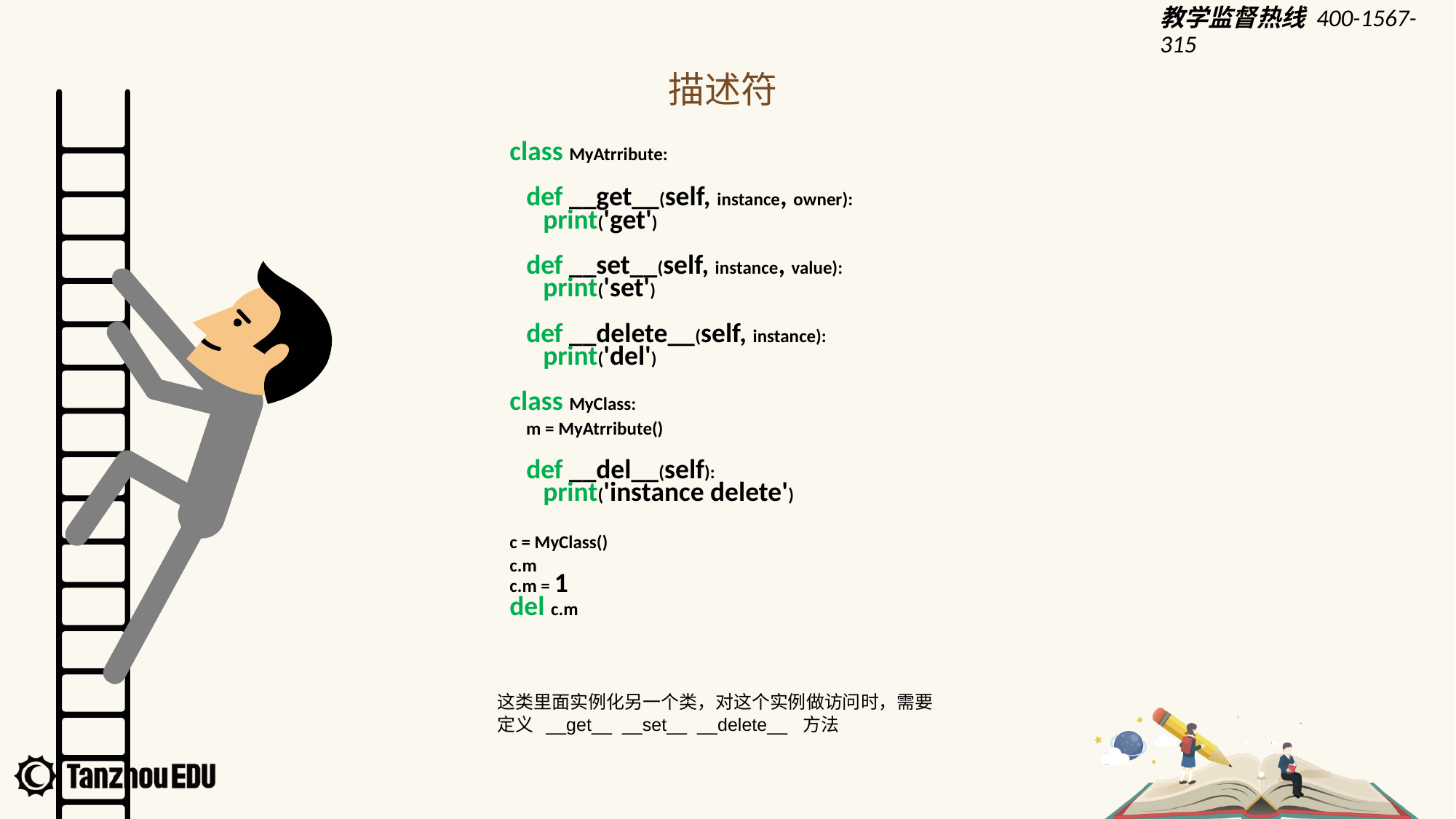

描述符

class MyAtrribute:
    def __get__(self, instance, owner):
        print('get')
    def __set__(self, instance, value):
        print('set')
    def __delete__(self, instance):
        print('del')
class MyClass:
    m = MyAtrribute()
    def __del__(self):
        print('instance delete')
c = MyClass()
c.m
c.m = 1
del c.m
这类里面实例化另一个类，对这个实例做访问时，需要定义  __get__  __set__  __delete__  方法